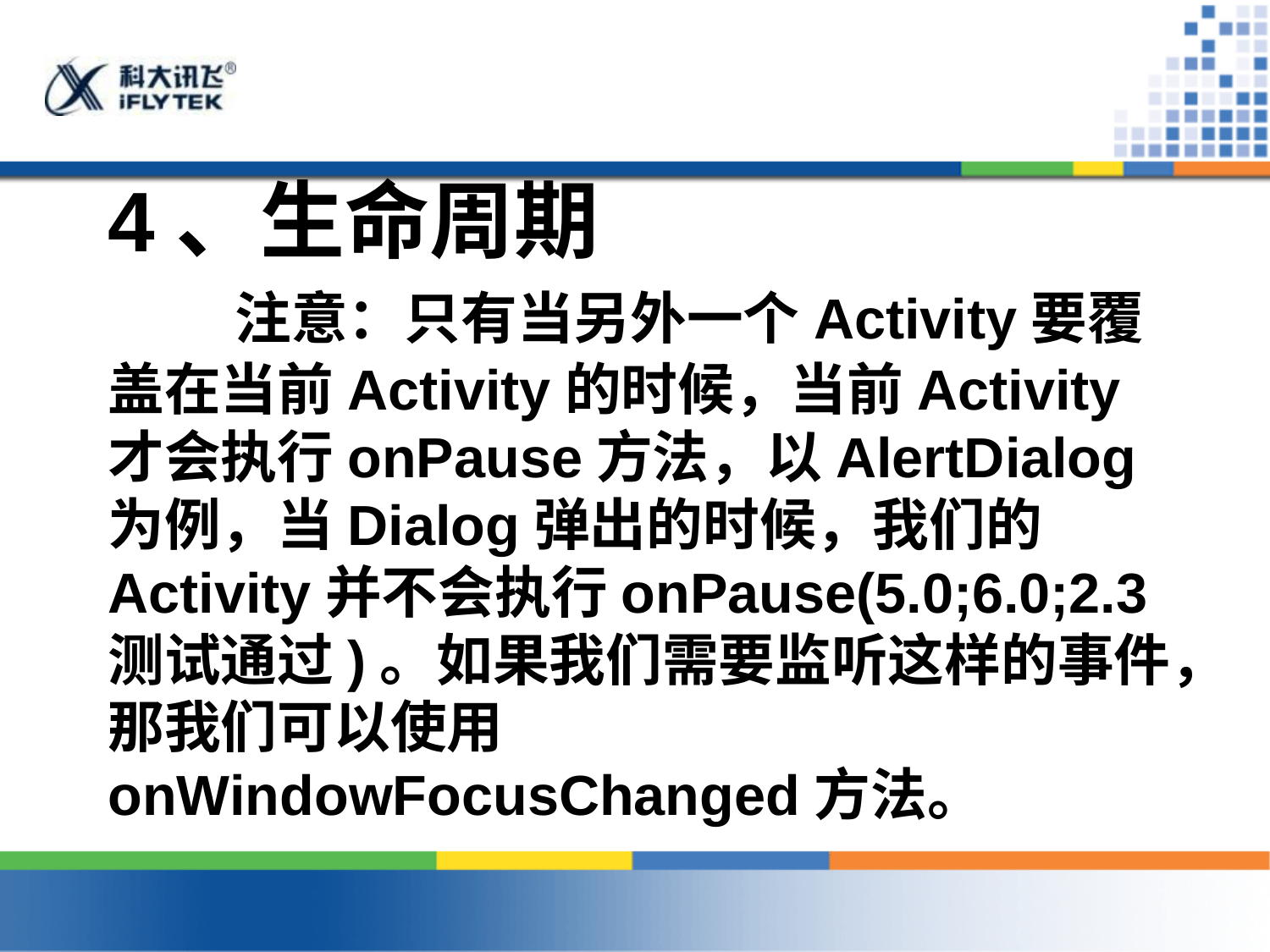

# 4、生命周期 注意：只有当另外一个Activity要覆盖在当前Activity的时候，当前Activity才会执行onPause方法，以AlertDialog为例，当Dialog弹出的时候，我们的Activity并不会执行onPause(5.0;6.0;2.3测试通过)。如果我们需要监听这样的事件，那我们可以使用onWindowFocusChanged方法。